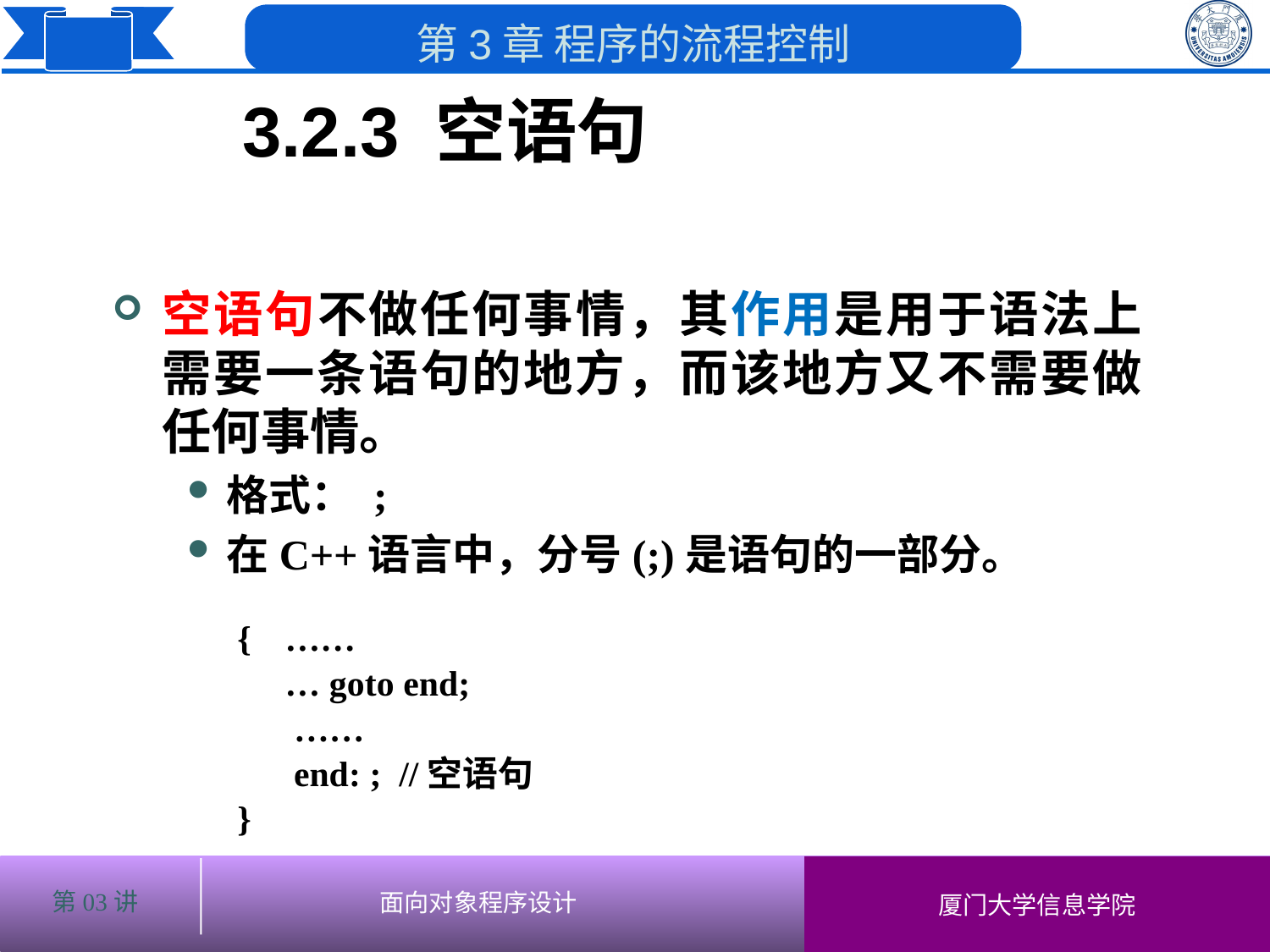

# 3.2.3 空语句
空语句不做任何事情，其作用是用于语法上需要一条语句的地方，而该地方又不需要做任何事情。
格式： ;
在C++语言中，分号(;)是语句的一部分。
{	……
	… goto end;
	 ……
	 end: ;  //空语句
}
9